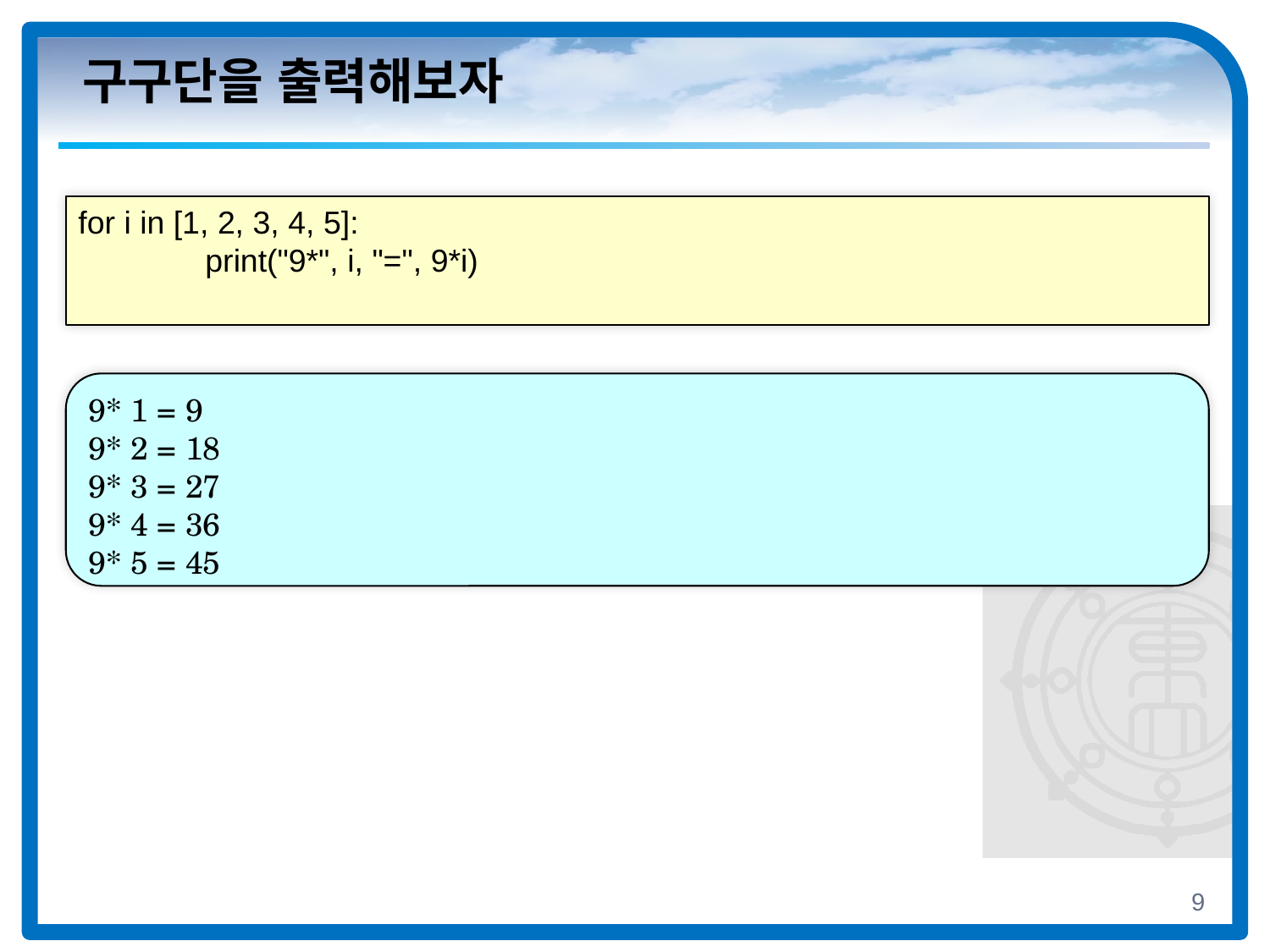

# 구구단을 출력해보자
for i in [1, 2, 3, 4, 5]:
	print("9*", i, "=", 9*i)
9* 1 = 9
9* 2 = 18
9* 3 = 27
9* 4 = 36
9* 5 = 45
9